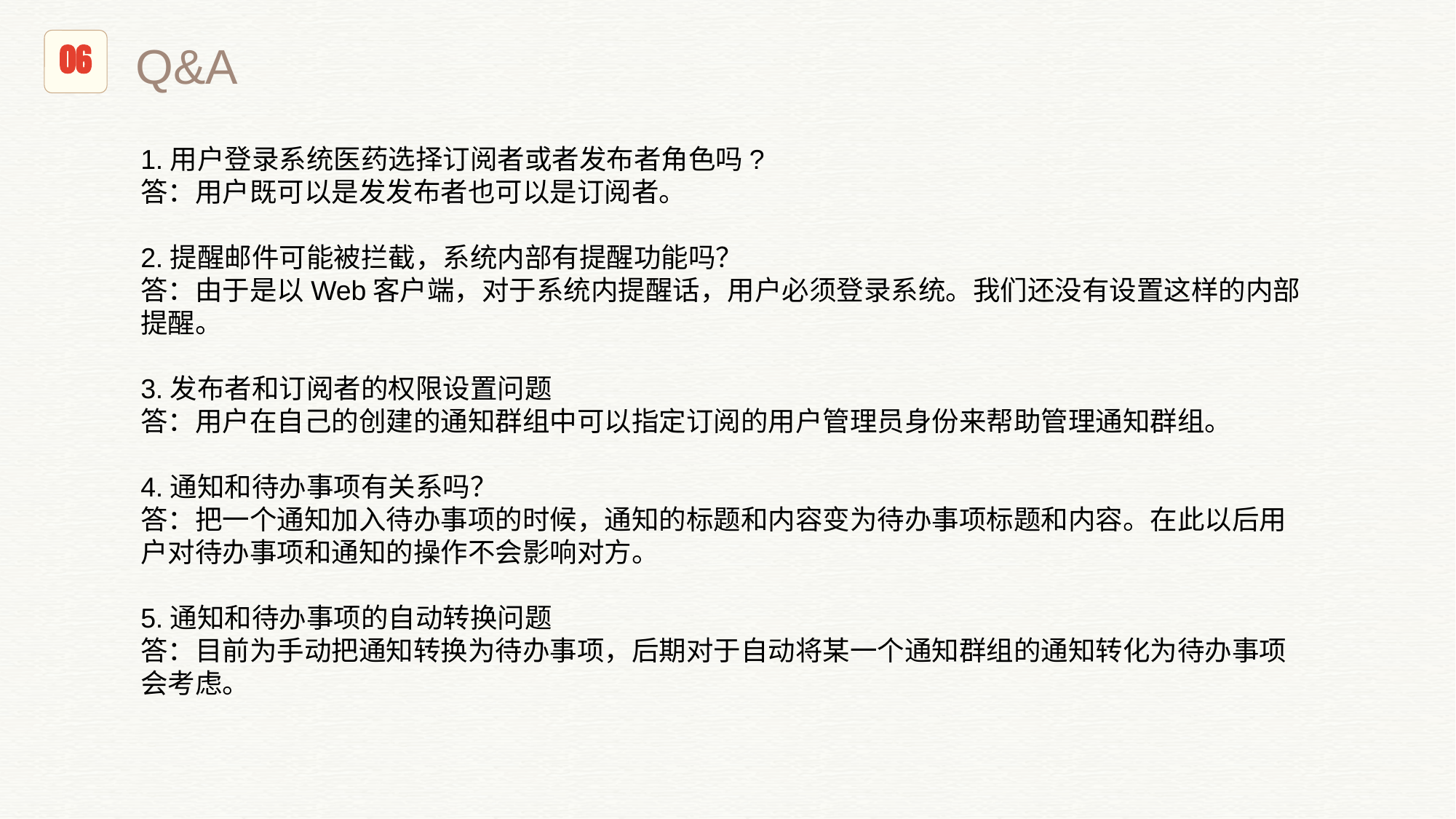

Q&A
06
1.用户登录系统医药选择订阅者或者发布者角色吗?
答：用户既可以是发发布者也可以是订阅者。

2.提醒邮件可能被拦截，系统内部有提醒功能吗？
答：由于是以Web客户端，对于系统内提醒话，用户必须登录系统。我们还没有设置这样的内部提醒。

3.发布者和订阅者的权限设置问题
答：用户在自己的创建的通知群组中可以指定订阅的用户管理员身份来帮助管理通知群组。

4.通知和待办事项有关系吗？
答：把一个通知加入待办事项的时候，通知的标题和内容变为待办事项标题和内容。在此以后用户对待办事项和通知的操作不会影响对方。

5.通知和待办事项的自动转换问题
答：目前为手动把通知转换为待办事项，后期对于自动将某一个通知群组的通知转化为待办事项会考虑。